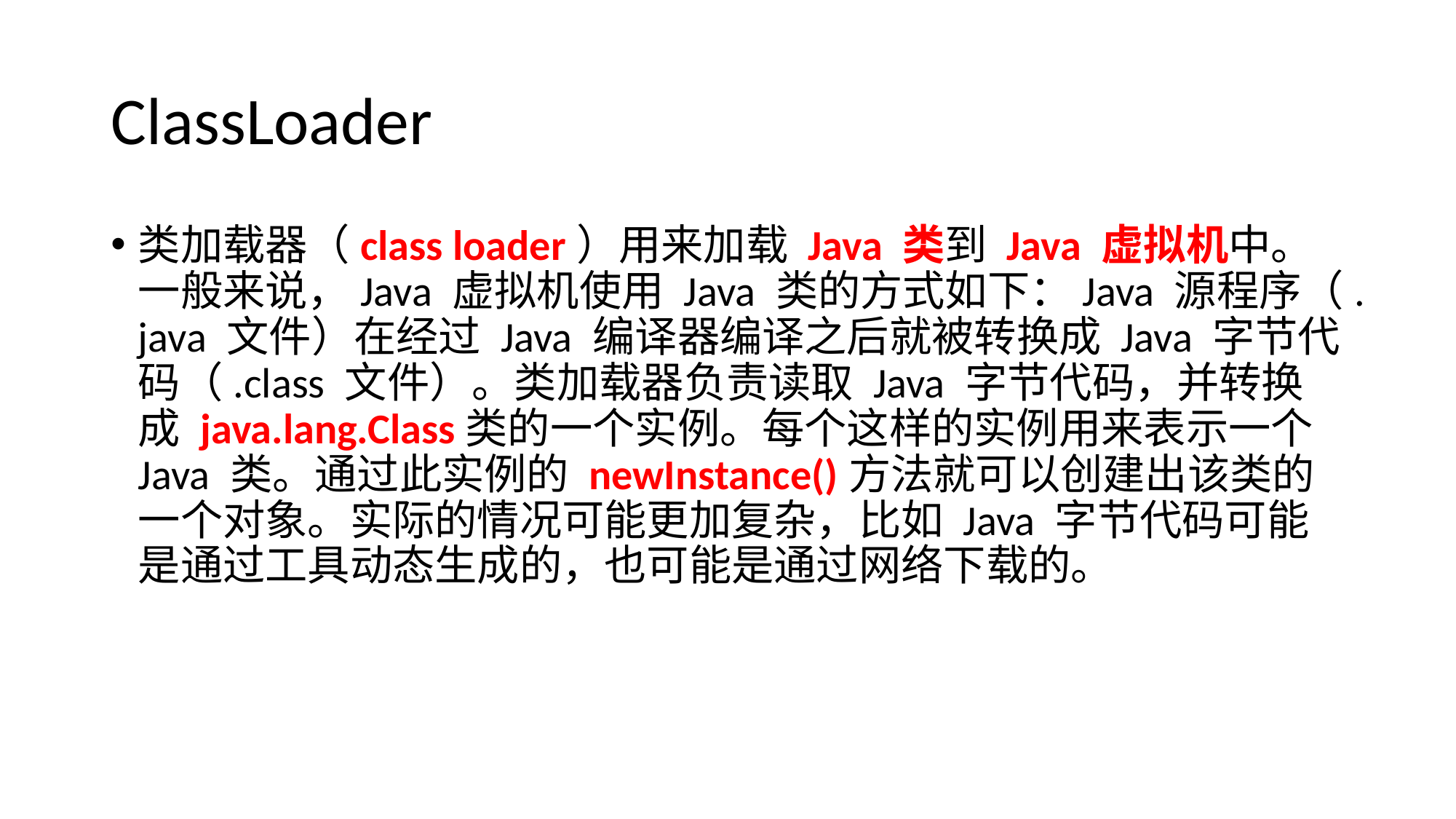

# ClassLoader
类加载器（class loader）用来加载 Java 类到 Java 虚拟机中。一般来说，Java 虚拟机使用 Java 类的方式如下：Java 源程序（.java 文件）在经过 Java 编译器编译之后就被转换成 Java 字节代码（.class 文件）。类加载器负责读取 Java 字节代码，并转换成 java.lang.Class类的一个实例。每个这样的实例用来表示一个 Java 类。通过此实例的 newInstance()方法就可以创建出该类的一个对象。实际的情况可能更加复杂，比如 Java 字节代码可能是通过工具动态生成的，也可能是通过网络下载的。